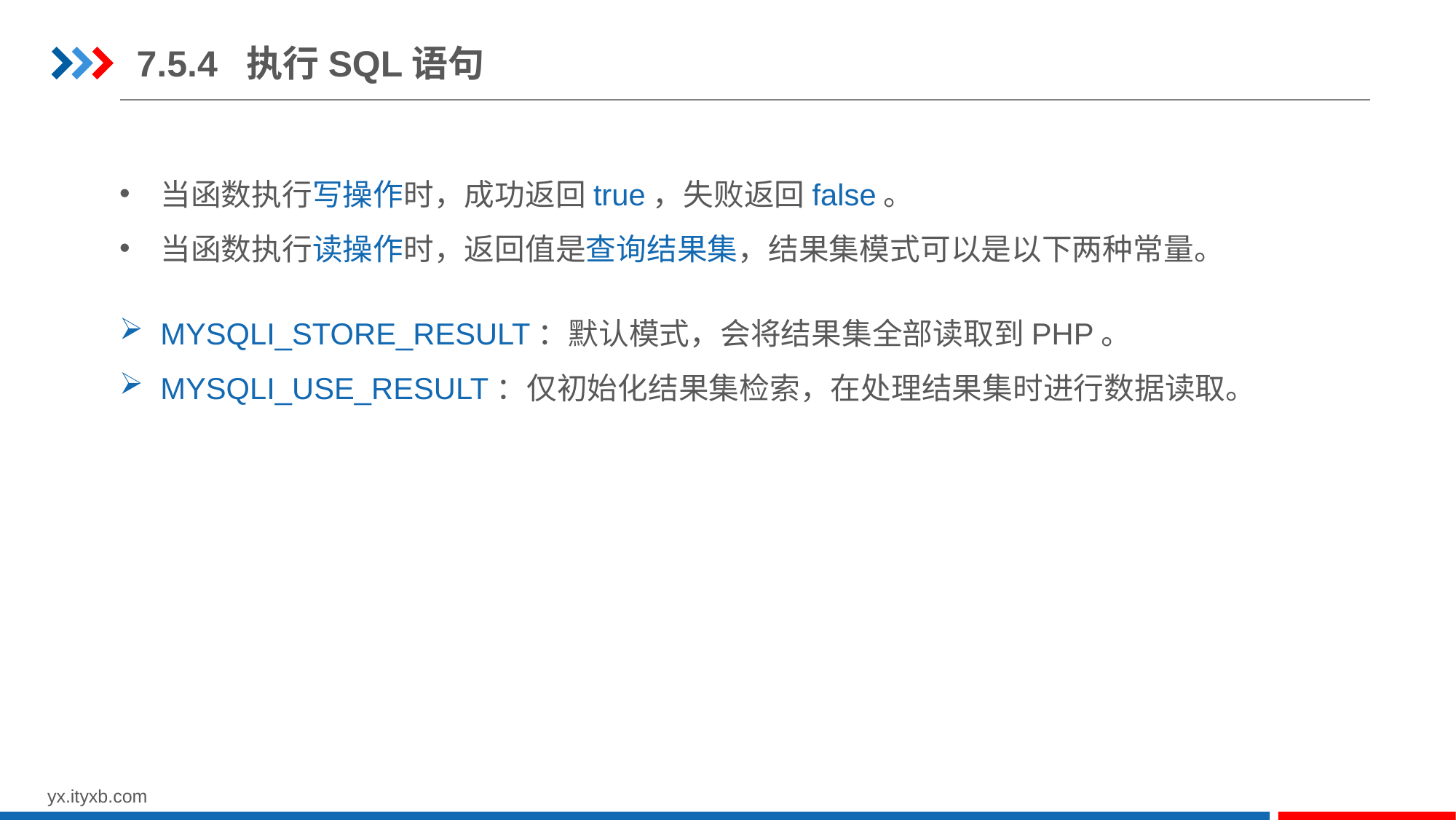

7.5.4  执行SQL语句
当函数执行写操作时，成功返回true，失败返回false。
当函数执行读操作时，返回值是查询结果集，结果集模式可以是以下两种常量。

MYSQLI_STORE_RESULT：默认模式，会将结果集全部读取到PHP。
MYSQLI_USE_RESULT：仅初始化结果集检索，在处理结果集时进行数据读取。